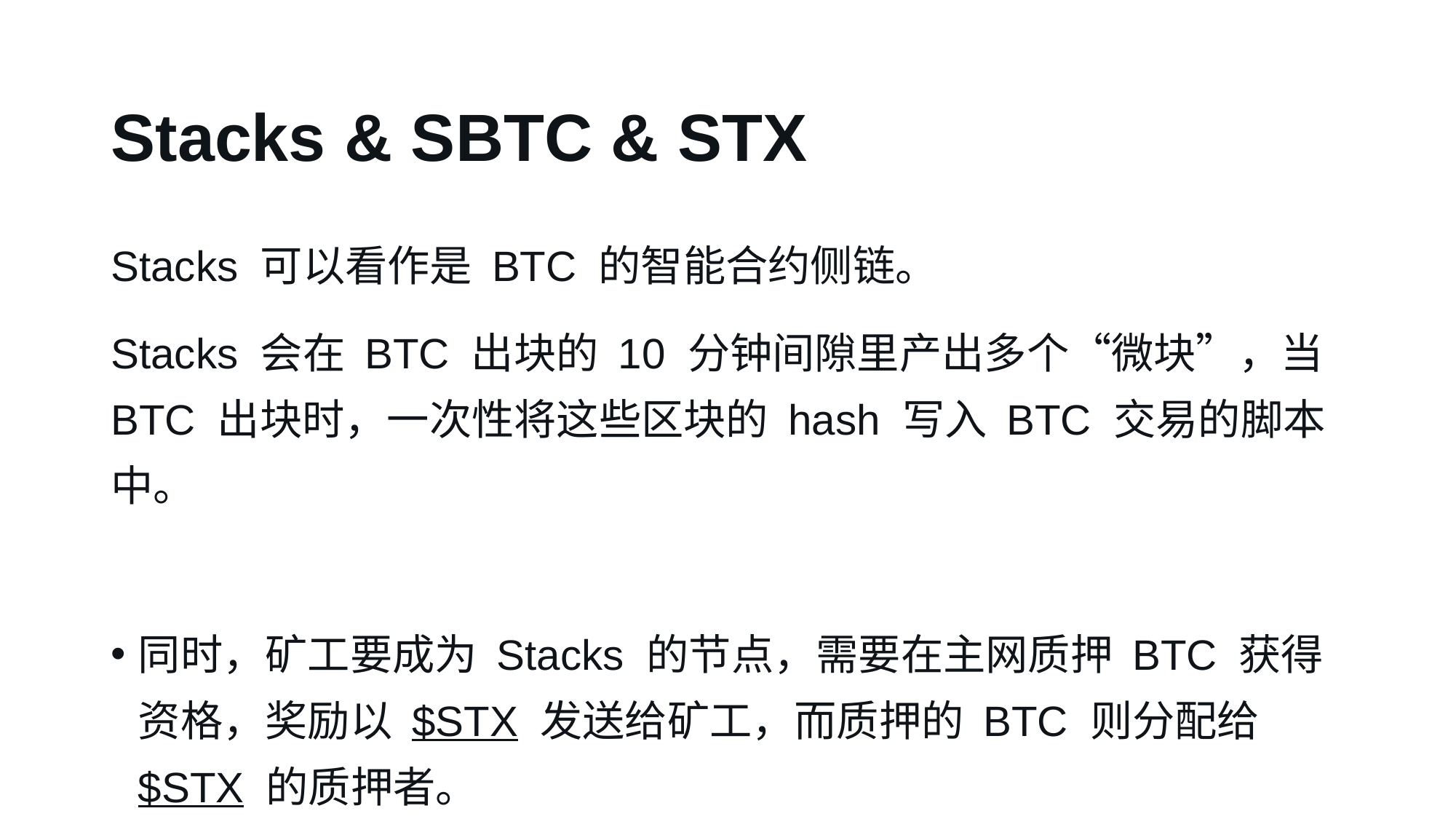

# Stacks & SBTC & STX
Stacks 可以看作是 BTC 的智能合约侧链。
Stacks 会在 BTC 出块的 10 分钟间隙里产出多个“微块”，当 BTC 出块时，一次性将这些区块的 hash 写入 BTC 交易的脚本中。

同时，矿工要成为 Stacks 的节点，需要在主网质押 BTC 获得资格，奖励以 $STX 发送给矿工，而质押的 BTC 则分配给 $STX 的质押者。

同时 Stacks 最近也上线了 SBTC 的网络，这其实就是通过 $STX 质押者的门限签名，在主网锁定 BTC，从而在 Stacks 链上产生 1:1 的 SBTC 资产，用于 DeFi。